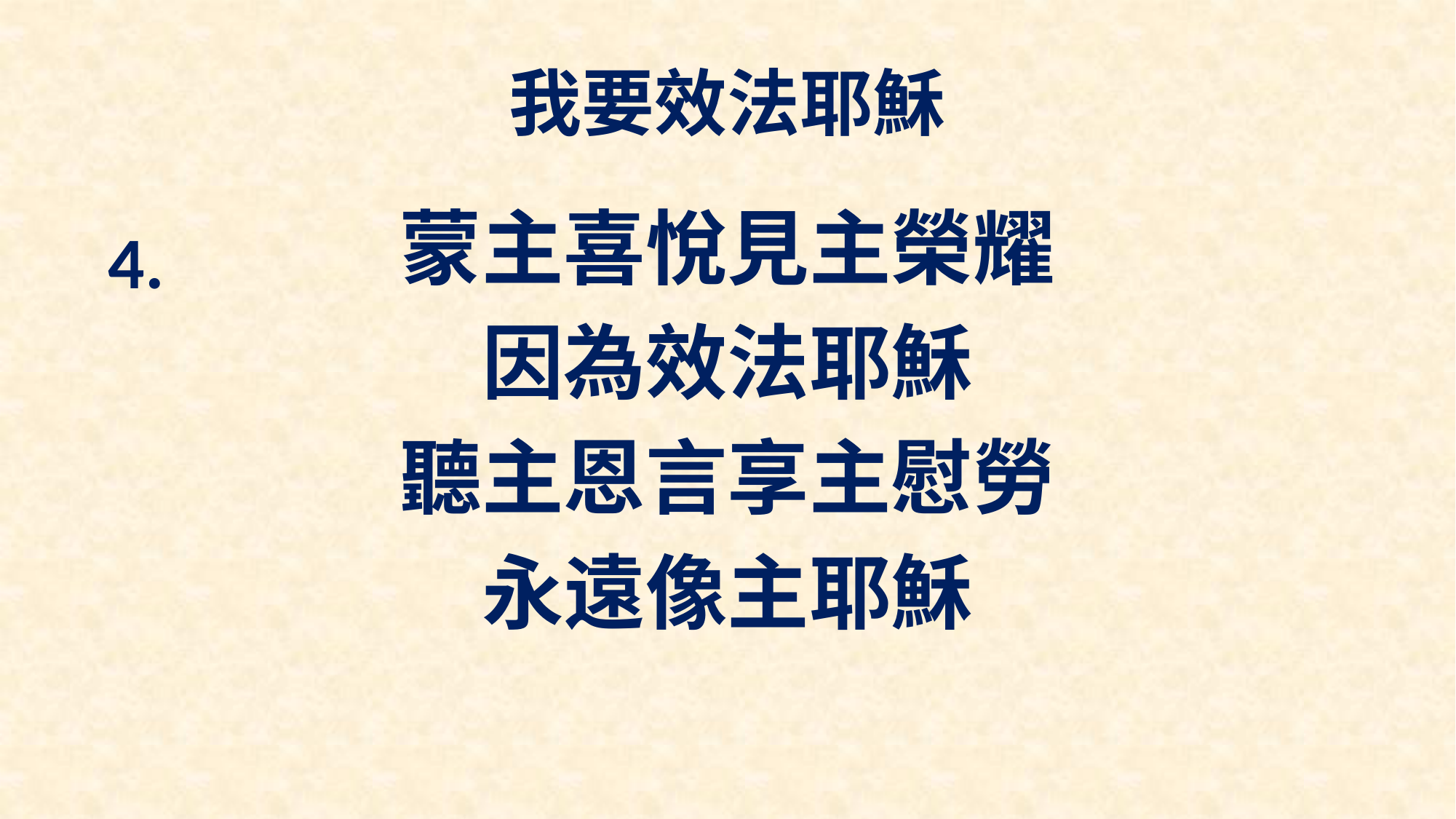

# 我要效法耶穌
蒙主喜悅見主榮耀
因為效法耶穌
聽主恩言享主慰勞
永遠像主耶穌
4.